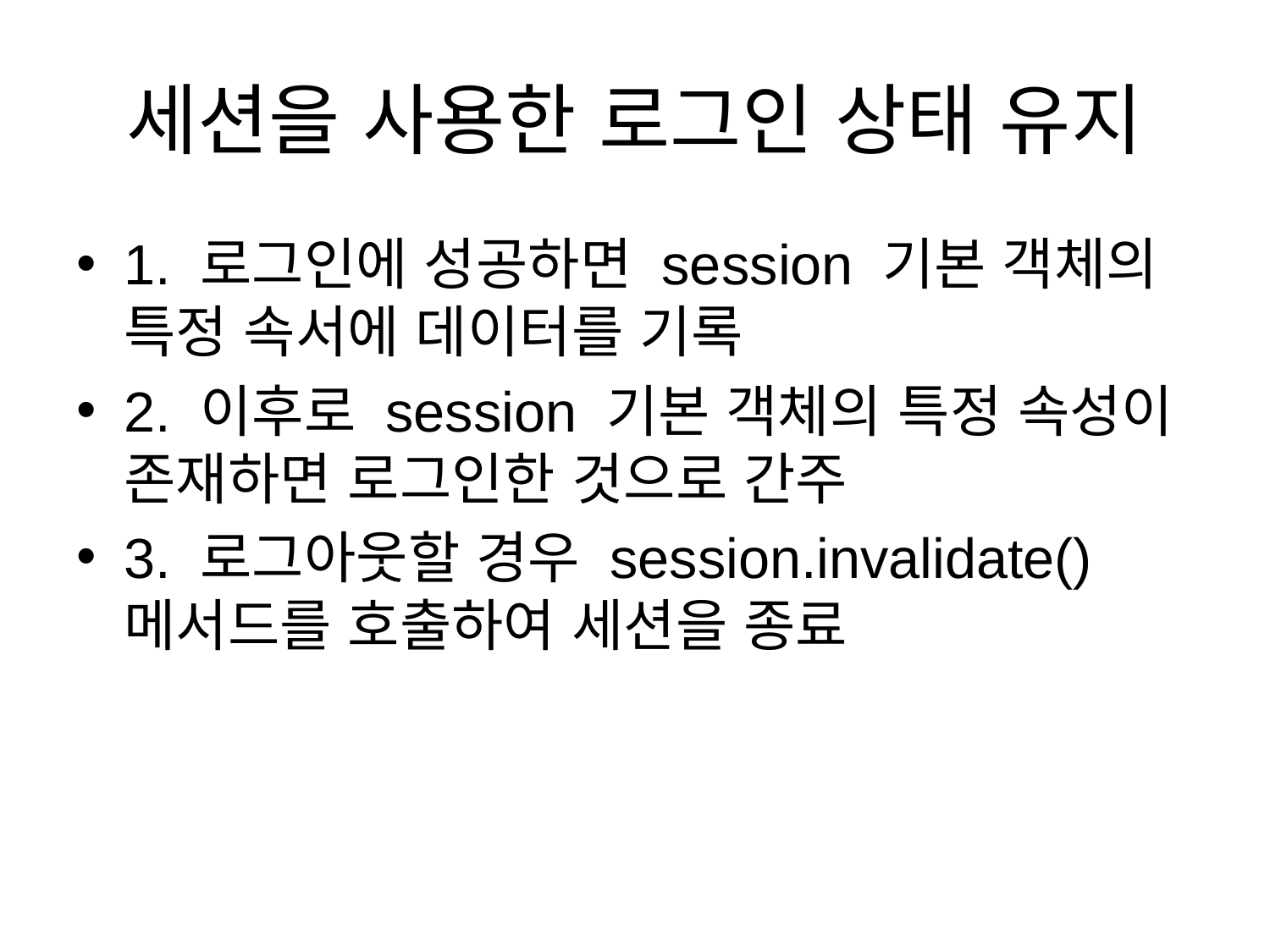

# 세션을 사용한 로그인 상태 유지
1. 로그인에 성공하면 session 기본 객체의 특정 속서에 데이터를 기록
2. 이후로 session 기본 객체의 특정 속성이 존재하면 로그인한 것으로 간주
3. 로그아웃할 경우 session.invalidate() 메서드를 호출하여 세션을 종료